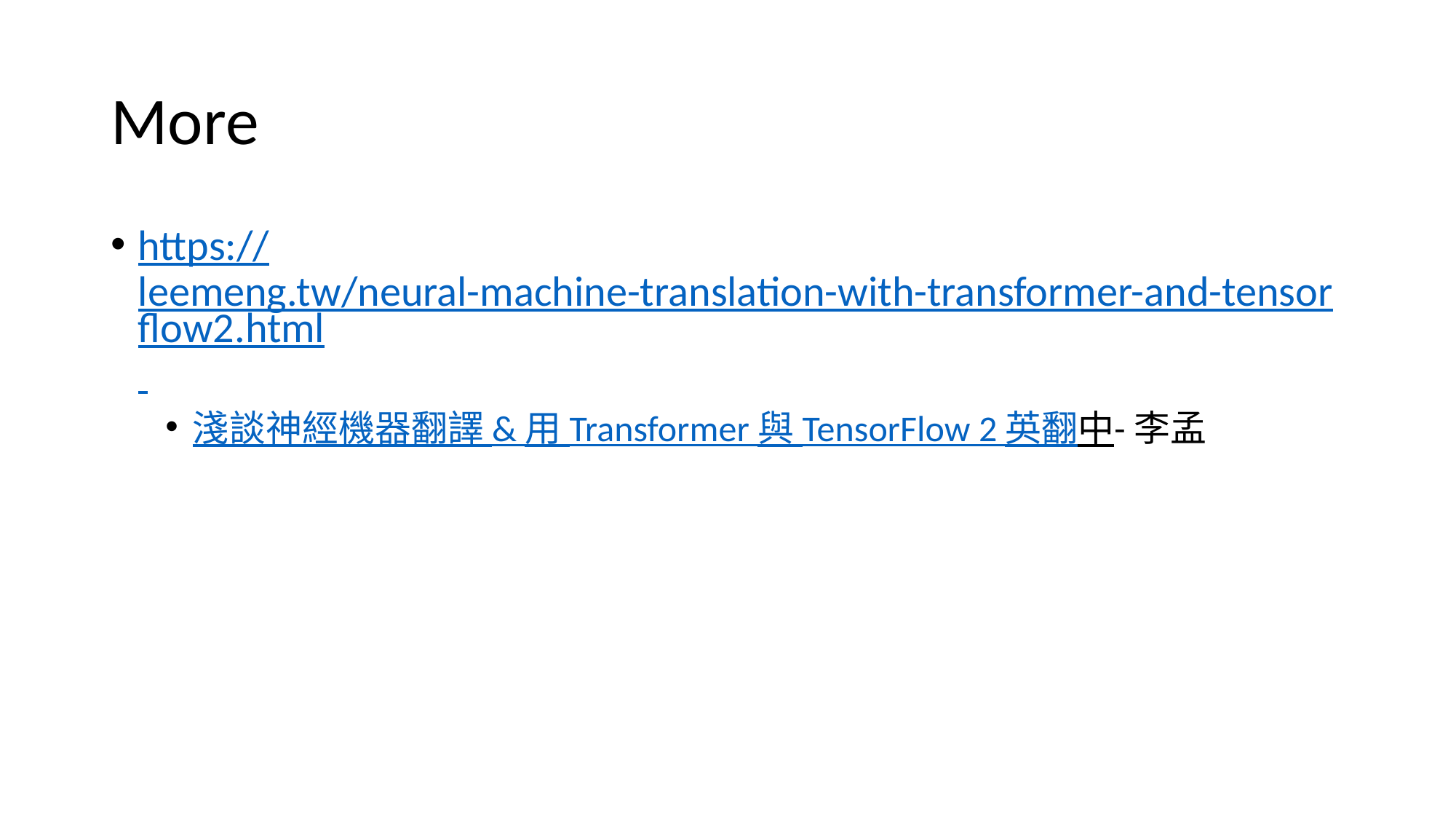

# More
https://leemeng.tw/neural-machine-translation-with-transformer-and-tensorflow2.html
淺談神經機器翻譯 & 用 Transformer 與 TensorFlow 2 英翻中-李孟